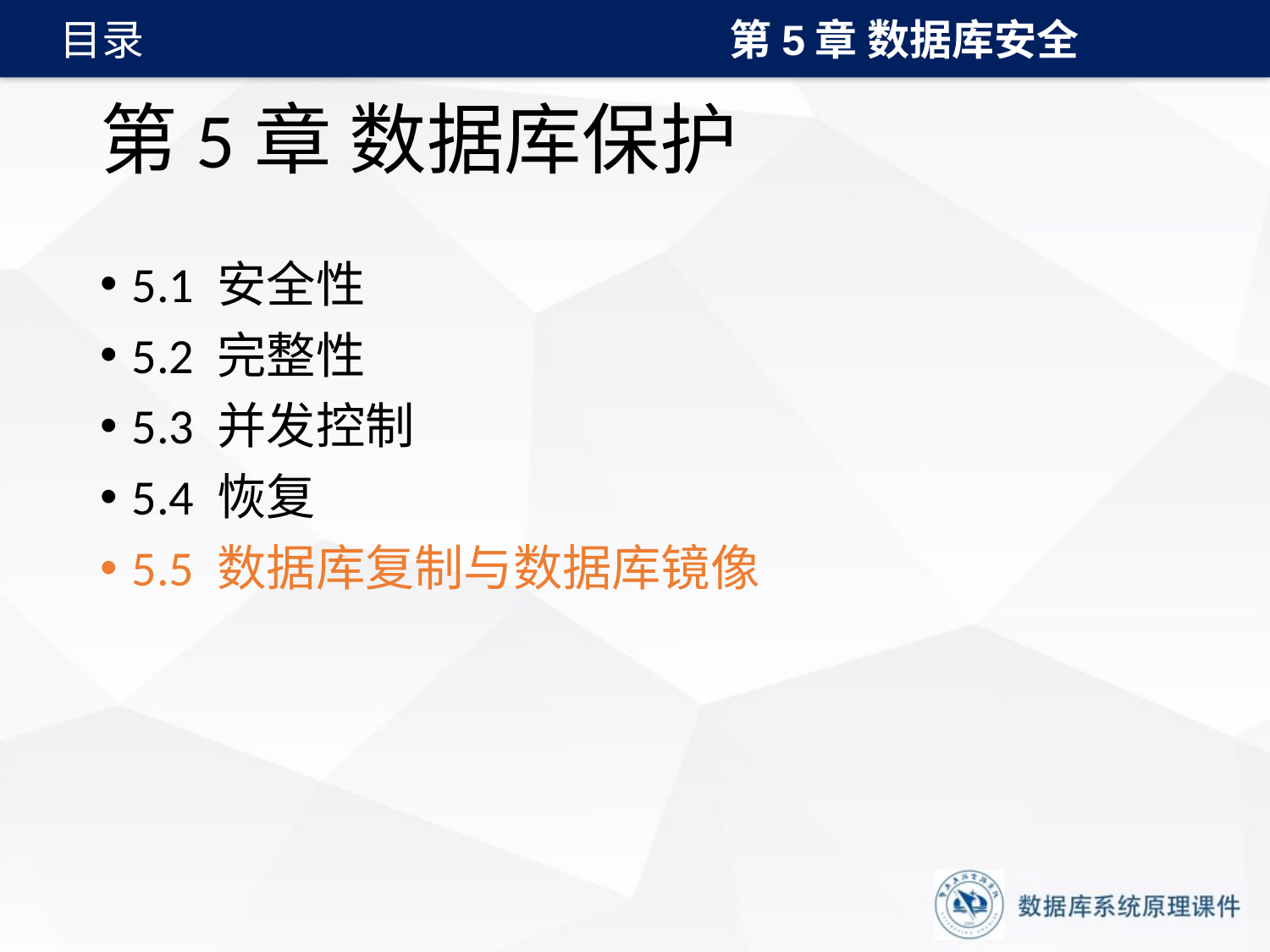

第5章 数据库安全
目录
# 第5章 数据库保护
5.1 安全性
5.2 完整性
5.3 并发控制
5.4 恢复
5.5 数据库复制与数据库镜像